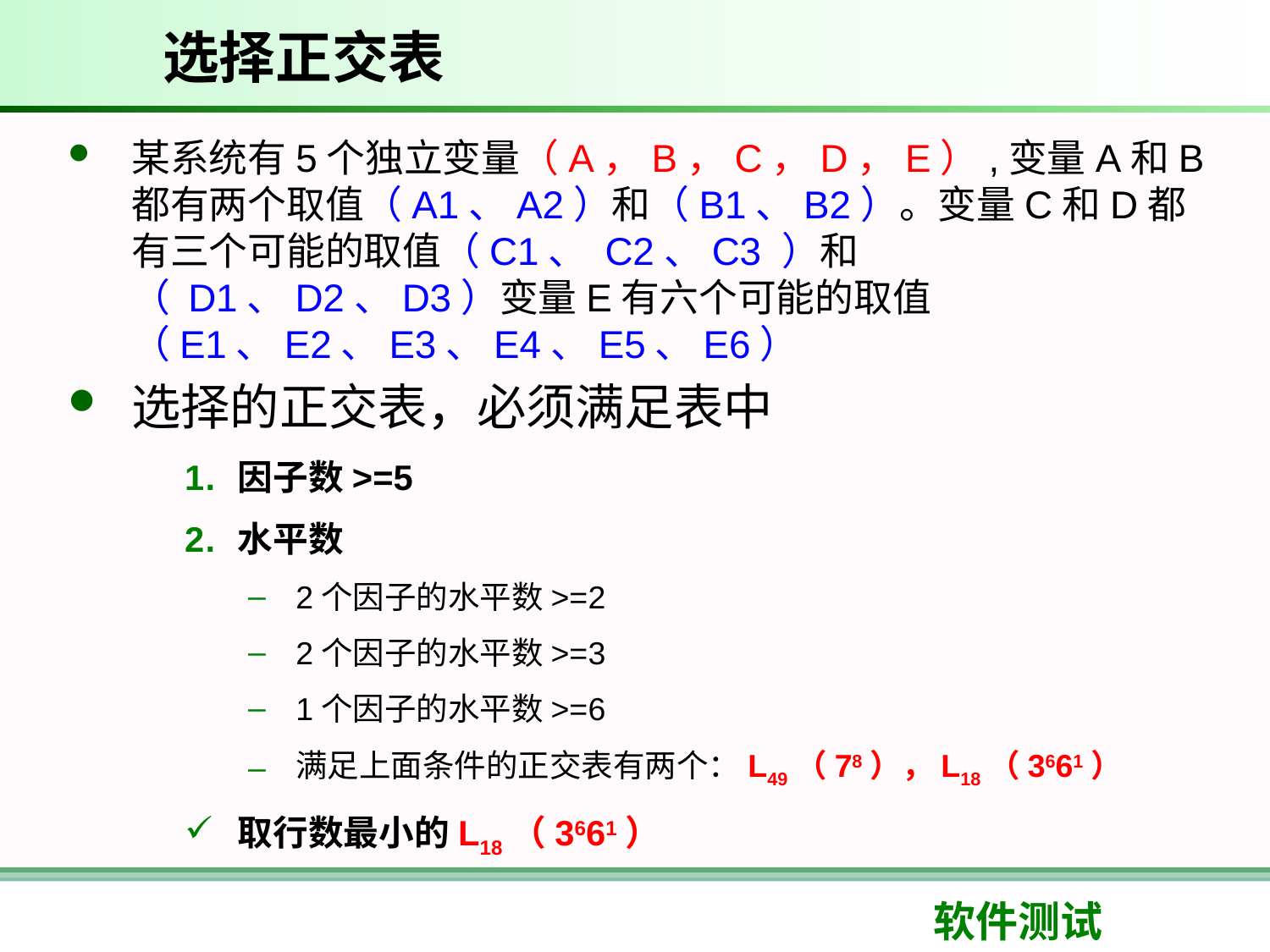

# 选择正交表
某系统有5个独立变量（A，B，C，D，E）,变量A和B都有两个取值（A1、A2）和（B1、B2）。变量C和D都有三个可能的取值（C1、 C2、C3 ）和（ D1、D2、D3）变量E有六个可能的取值（E1、E2、E3、E4、E5、E6）
选择的正交表，必须满足表中
因子数>=5
水平数
2个因子的水平数>=2
2个因子的水平数>=3
1个因子的水平数>=6
满足上面条件的正交表有两个：L49（78），L18（3661）
取行数最小的L18（3661）